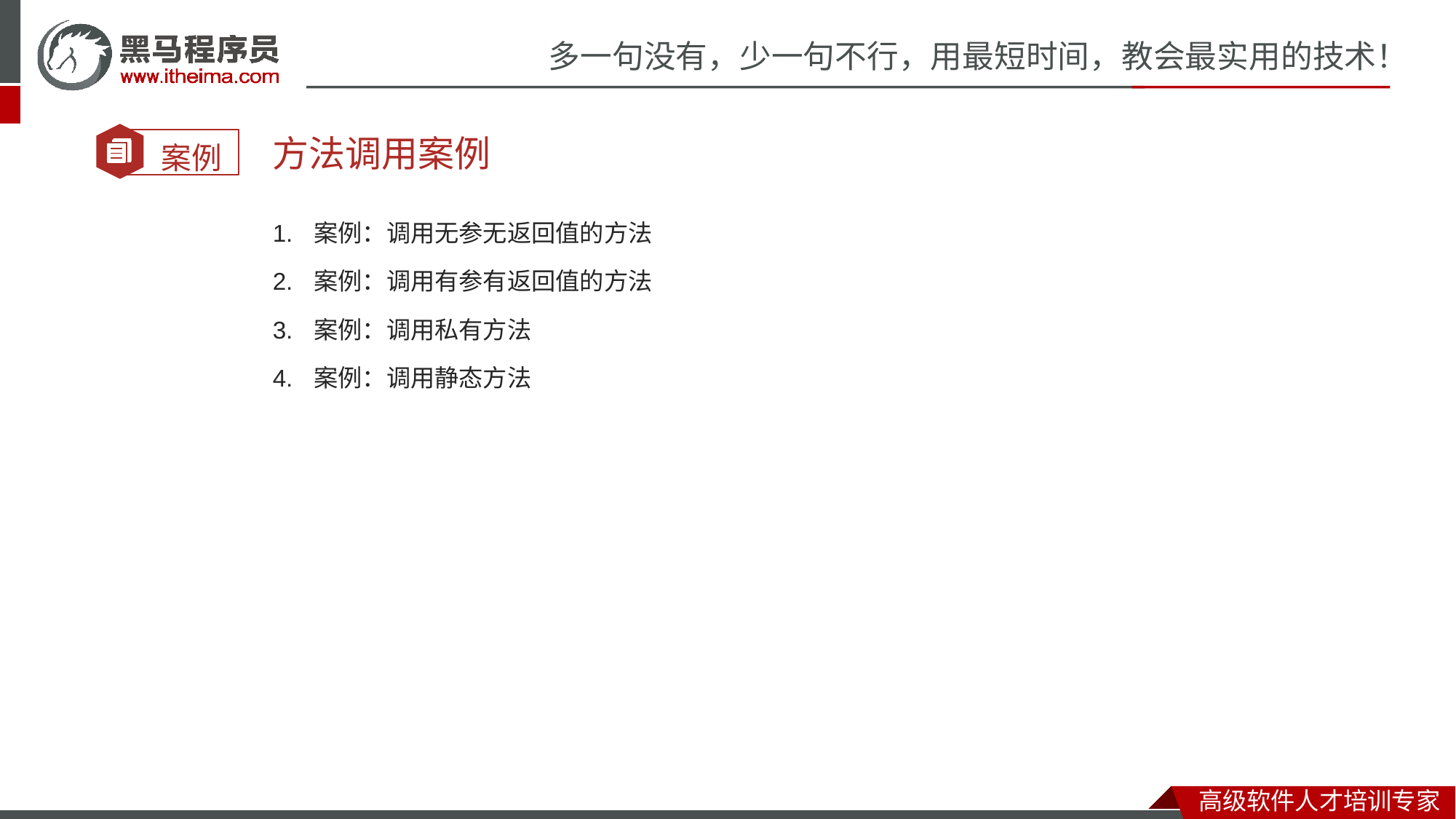

方法调用案例
案例：调用无参无返回值的方法
案例：调用有参有返回值的方法
案例：调用私有方法
案例：调用静态方法